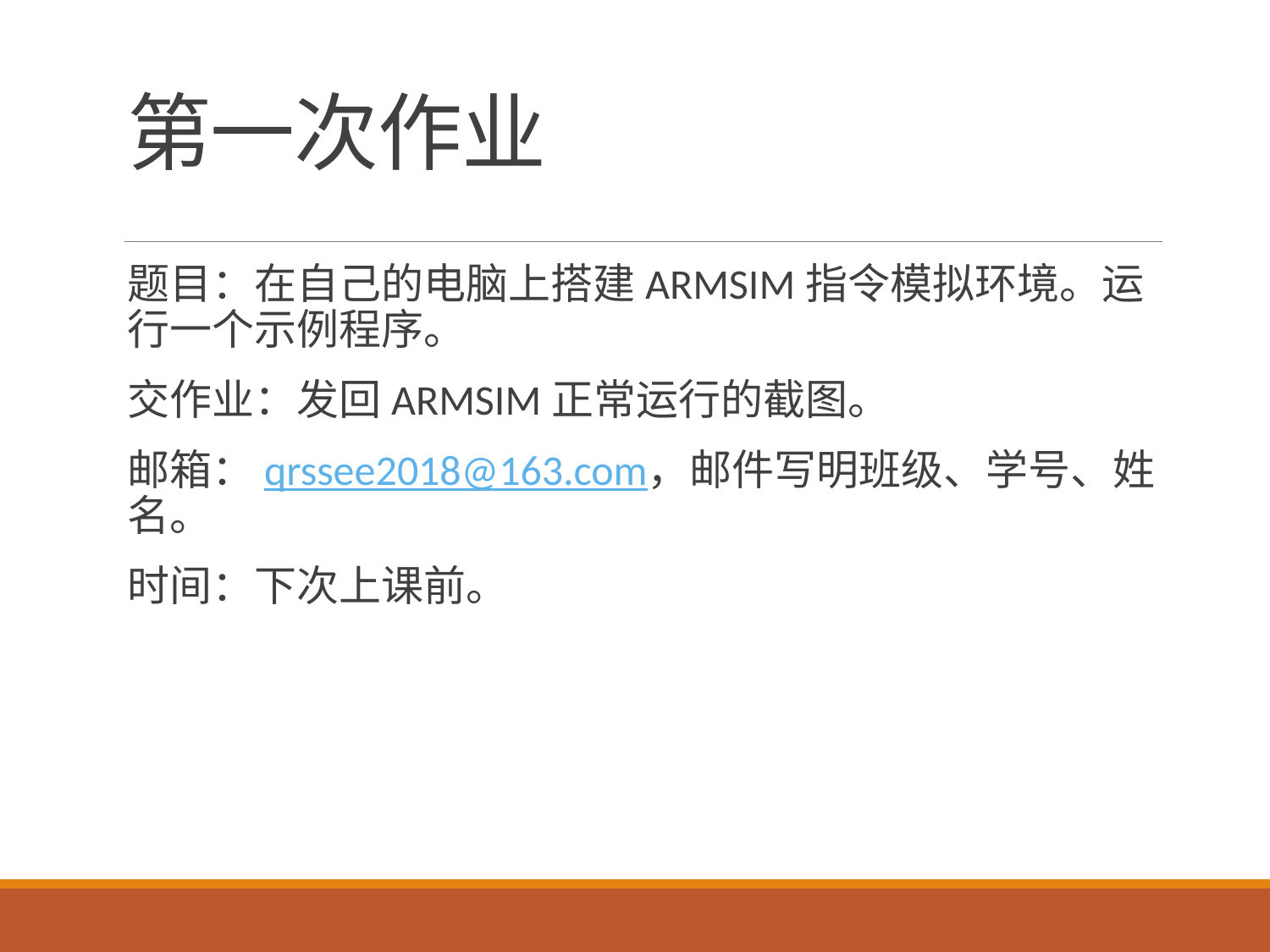

# 第一次作业
题目：在自己的电脑上搭建ARMSIM指令模拟环境。运行一个示例程序。
交作业：发回ARMSIM正常运行的截图。
邮箱：qrssee2018@163.com，邮件写明班级、学号、姓名。
时间：下次上课前。